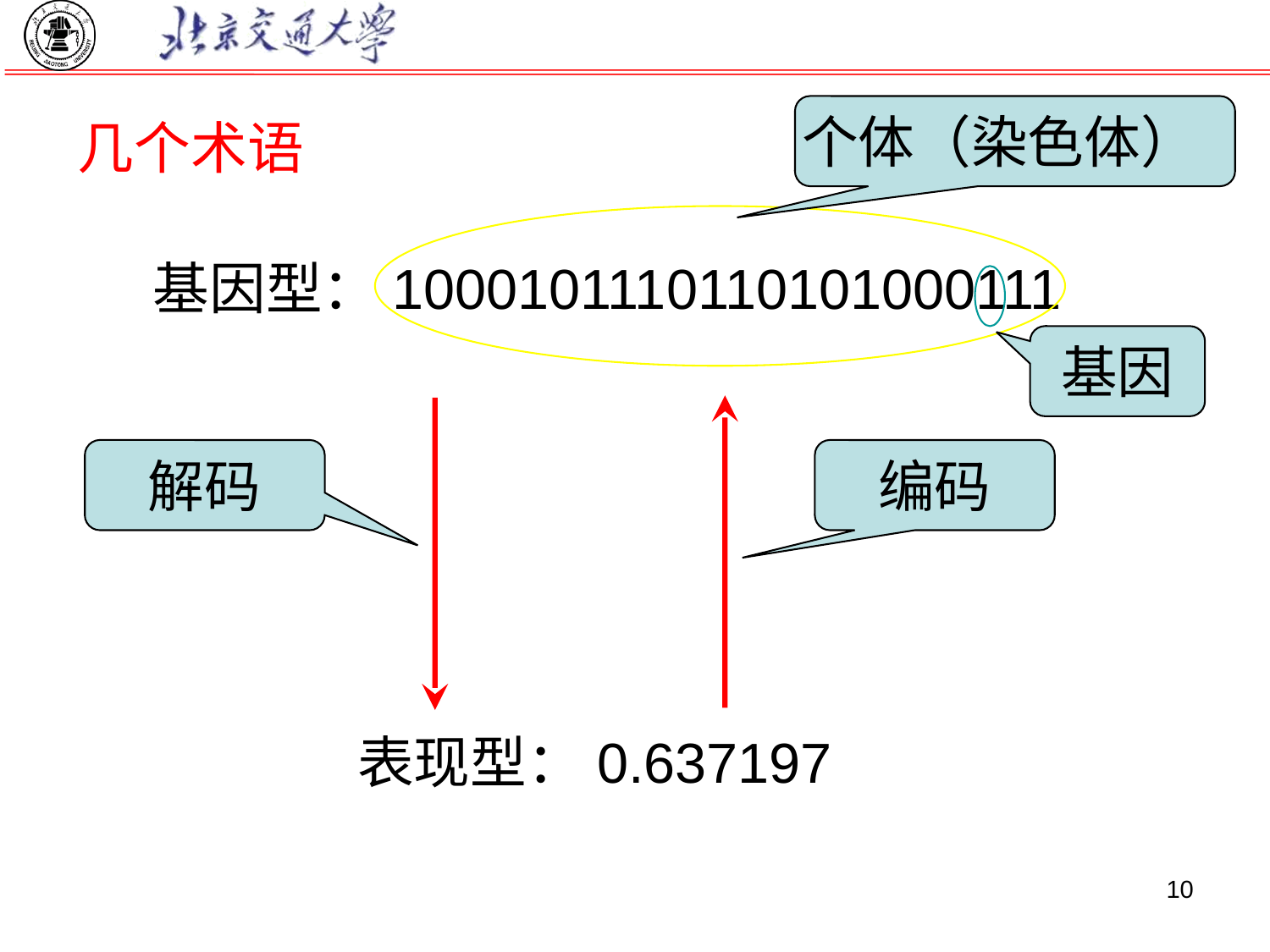

# 几个术语
个体（染色体）

基因型：1000101110110101000111

基因

解码
编码
表现型：0.637197
10